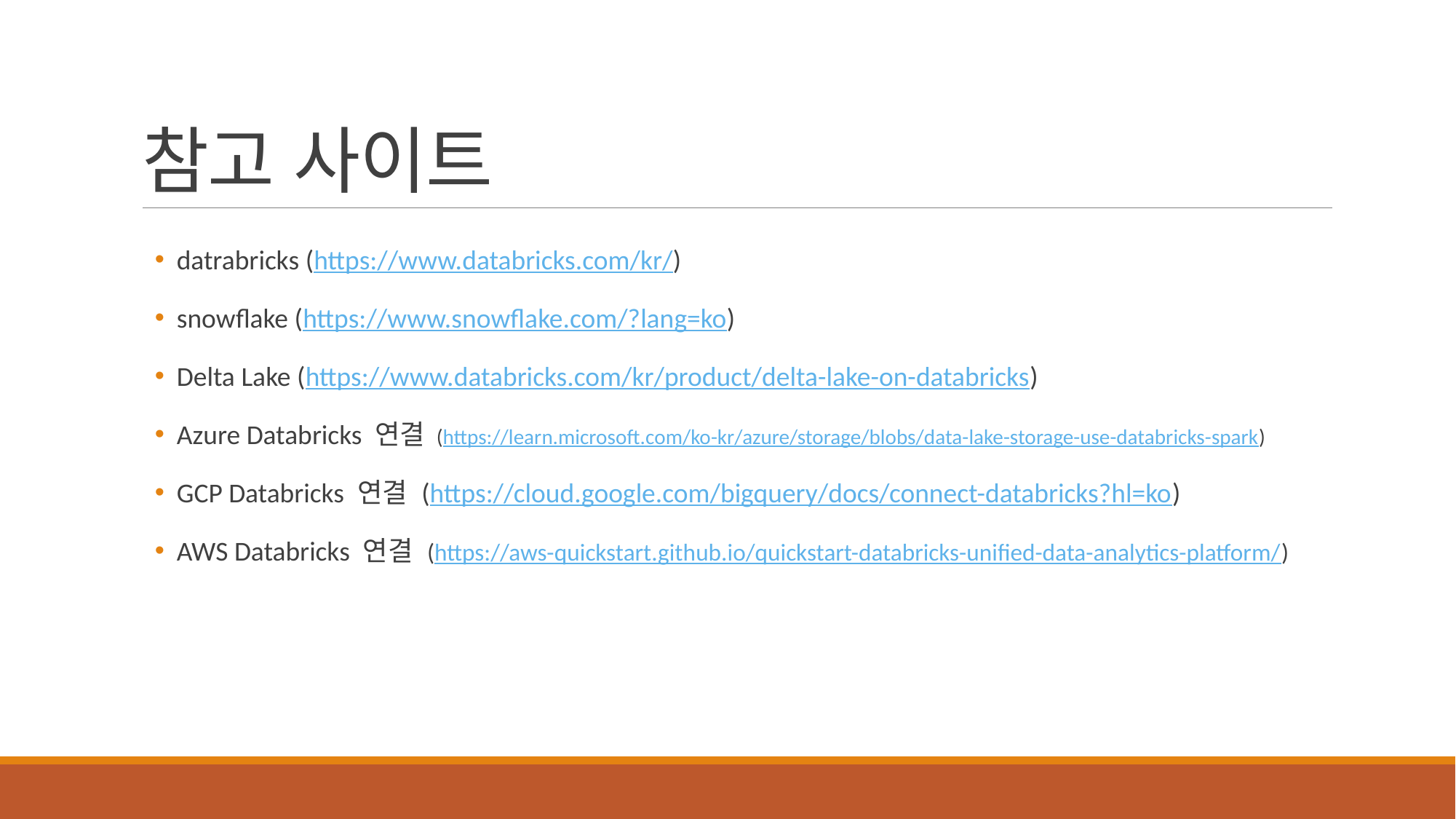

# 참고 사이트
datrabricks (https://www.databricks.com/kr/)
snowflake (https://www.snowflake.com/?lang=ko)
Delta Lake (https://www.databricks.com/kr/product/delta-lake-on-databricks)
Azure Databricks 연결 (https://learn.microsoft.com/ko-kr/azure/storage/blobs/data-lake-storage-use-databricks-spark)
GCP Databricks 연결 (https://cloud.google.com/bigquery/docs/connect-databricks?hl=ko)
AWS Databricks 연결 (https://aws-quickstart.github.io/quickstart-databricks-unified-data-analytics-platform/)